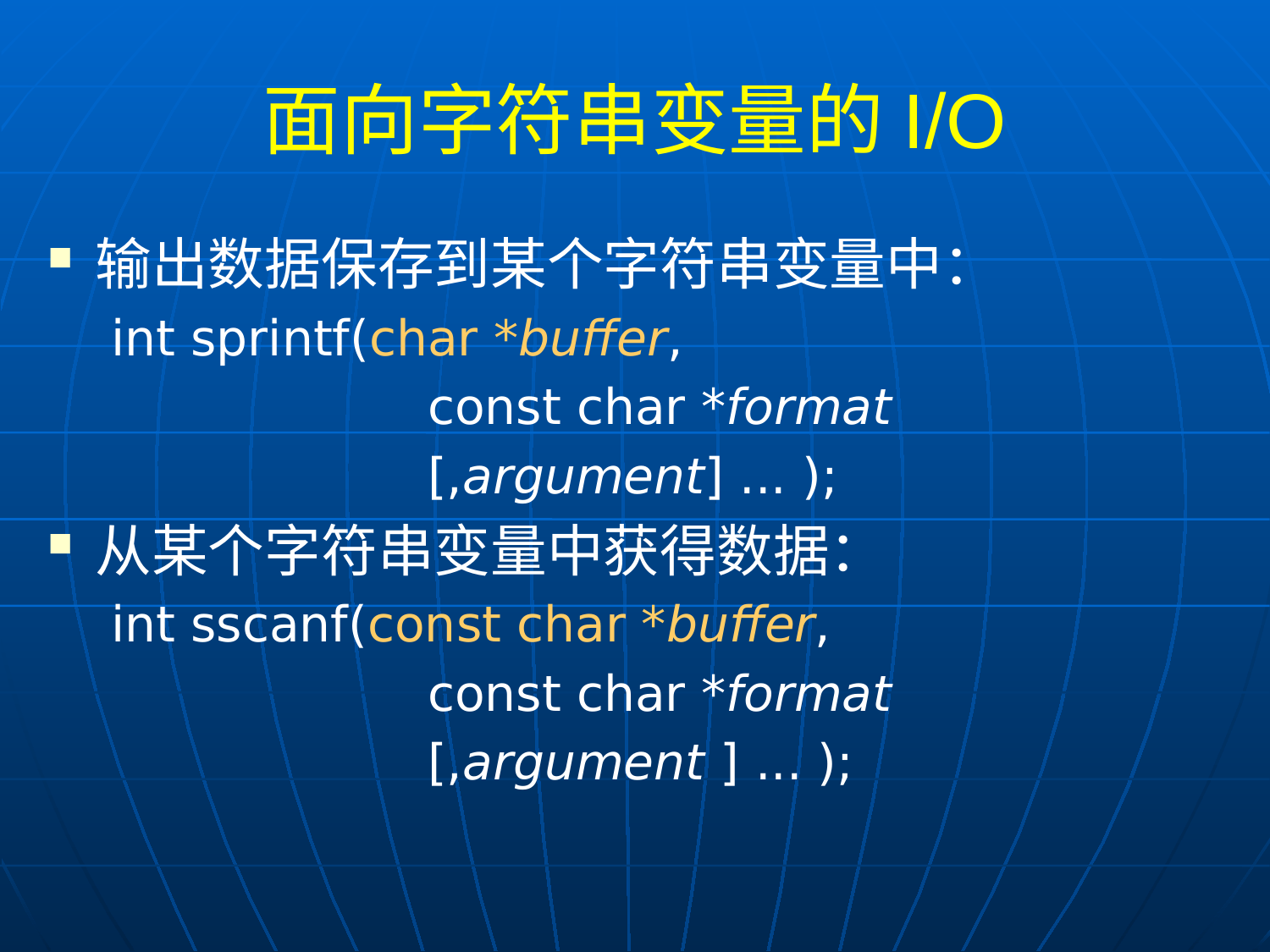

# 面向字符串变量的I/O
输出数据保存到某个字符串变量中：
int sprintf(char *buffer,
		    const char *format
		    [,argument] ... );
从某个字符串变量中获得数据：
int sscanf(const char *buffer,
		    const char *format
  		    [,argument ] ... );